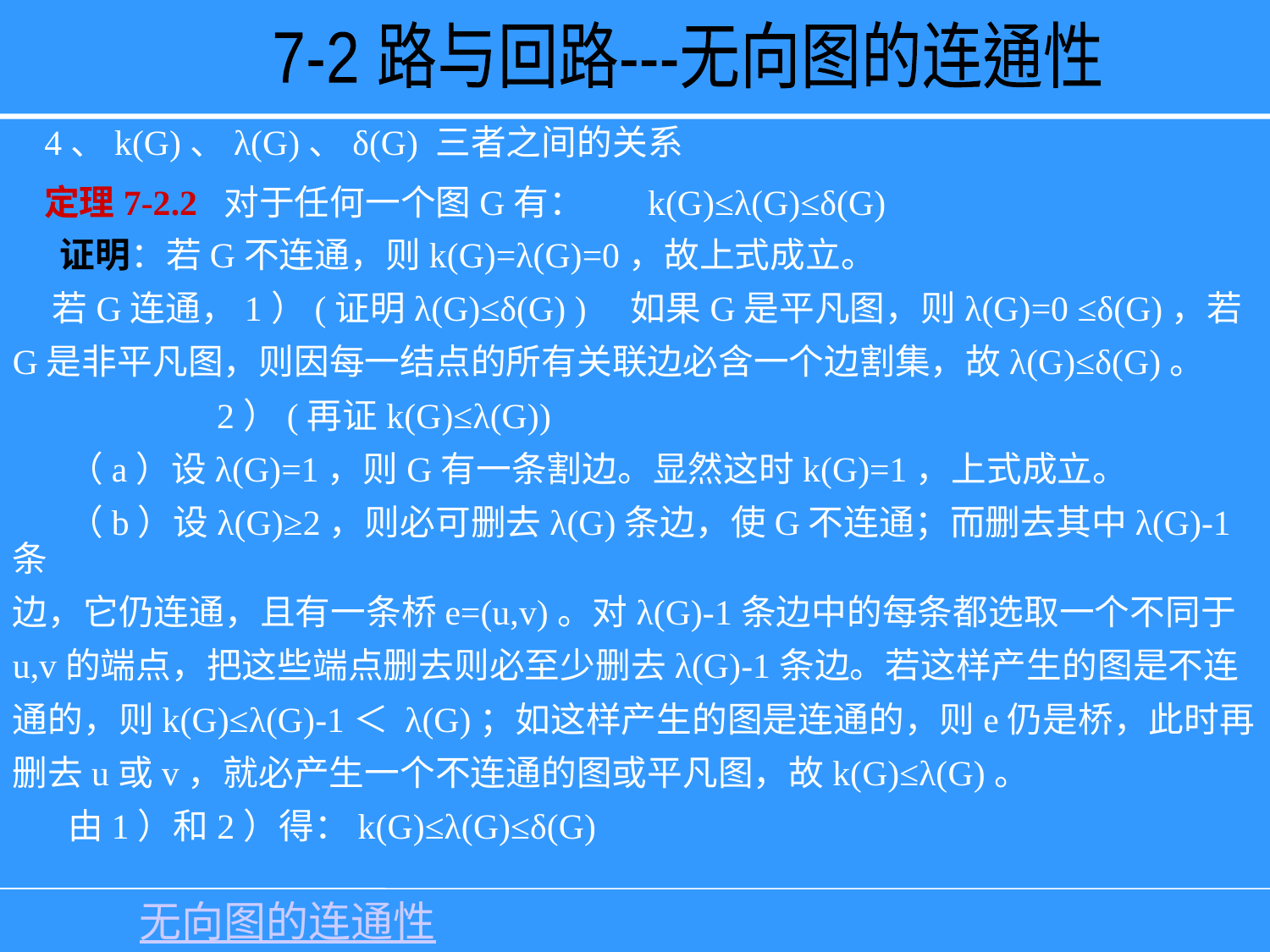

7-2 路与回路---无向图的连通性
4、k(G)、λ(G)、δ(G) 三者之间的关系
定理7-2.2  对于任何一个图G有：       k(G)≤λ(G)≤δ(G)

     证明：若G不连通，则k(G)=λ(G)=0，故上式成立。
    若G连通，1）(证明λ(G)≤δ(G) )    如果G是平凡图，则λ(G)=0 ≤δ(G)，若
G是非平凡图，则因每一结点的所有关联边必含一个边割集，故λ(G)≤δ(G)。
                       2）(再证k(G)≤λ(G))
      （a）设λ(G)=1，则G有一条割边。显然这时k(G)=1，上式成立。
      （b）设λ(G)≥2，则必可删去λ(G)条边，使G不连通；而删去其中λ(G)-1条
边，它仍连通，且有一条桥e=(u,v)。对λ(G)-1条边中的每条都选取一个不同于
u,v的端点，把这些端点删去则必至少删去λ(G)-1条边。若这样产生的图是不连
通的，则k(G)≤λ(G)-1＜ λ(G)；如这样产生的图是连通的，则e仍是桥，此时再
删去u或v，就必产生一个不连通的图或平凡图，故k(G)≤λ(G)。
      由1）和2）得：k(G)≤λ(G)≤δ(G)

无向图的连通性